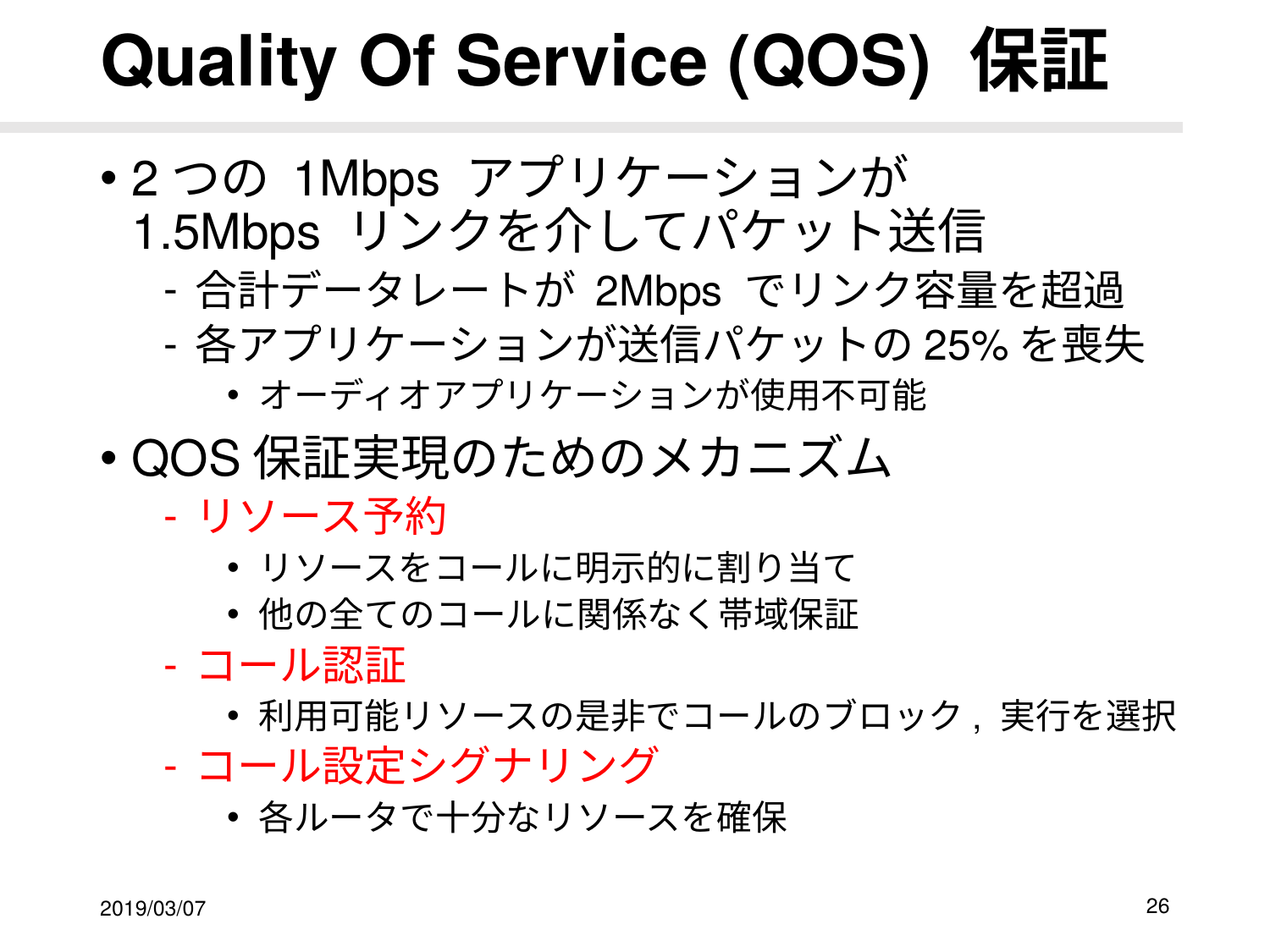

# Quality Of Service (QOS) 保証
2つの 1Mbps アプリケーションが
1.5Mbps リンクを介してパケット送信
合計データレートが 2Mbps でリンク容量を超過
各アプリケーションが送信パケットの25%を喪失
オーディオアプリケーションが使用不可能
QOS保証実現のためのメカニズム
リソース予約
リソースをコールに明示的に割り当て
他の全てのコールに関係なく帯域保証
コール認証
利用可能リソースの是非でコールのブロック, 実行を選択
コール設定シグナリング
各ルータで十分なリソースを確保
2019/03/07
26